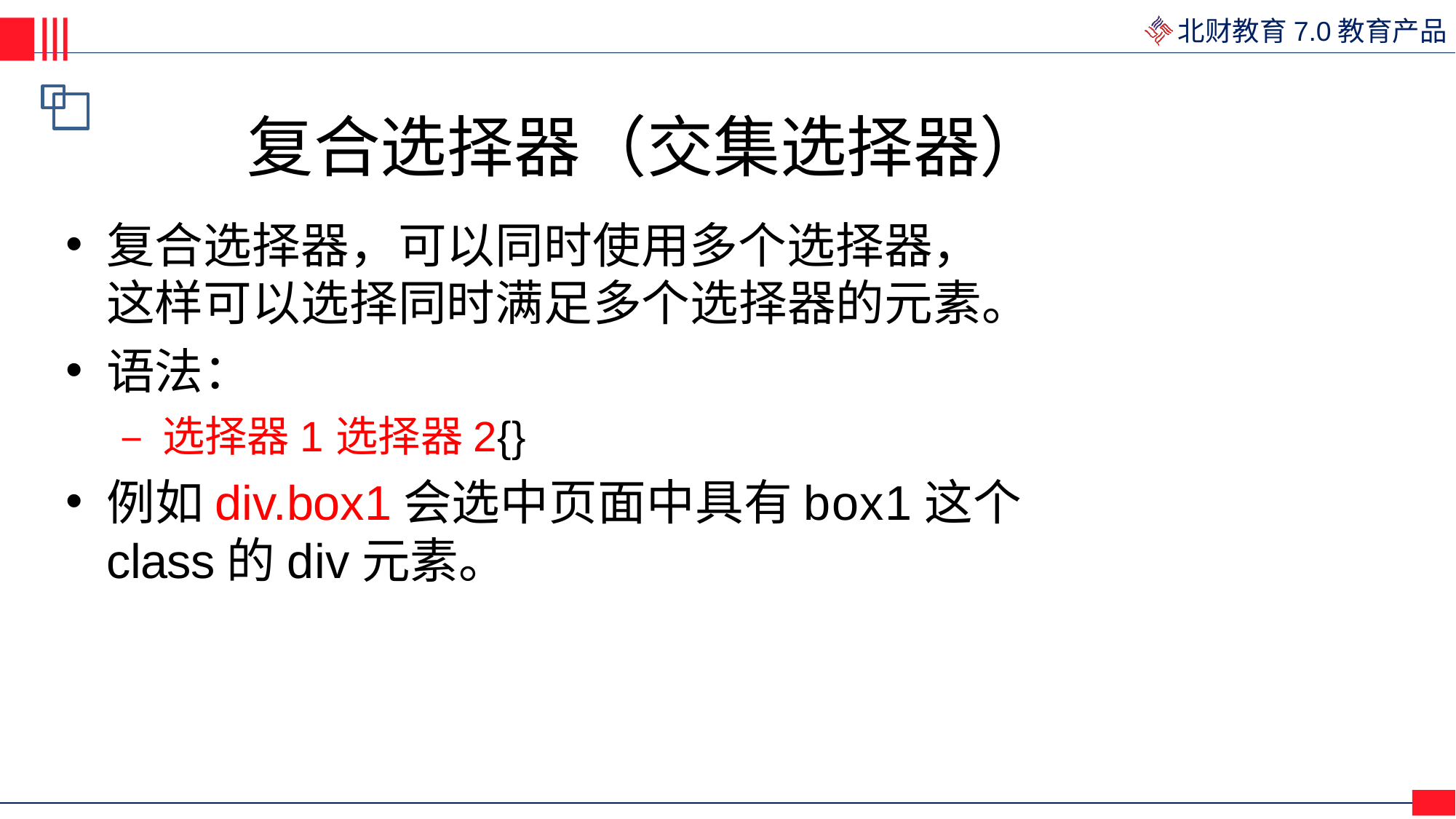

# 复合选择器（交集选择器）
复合选择器，可以同时使用多个选择器，  这样可以选择同时满足多个选择器的元素。
语法：
– 选择器1选择器2{}
例如div.box1会选中页面中具有box1这个
class的div元素。